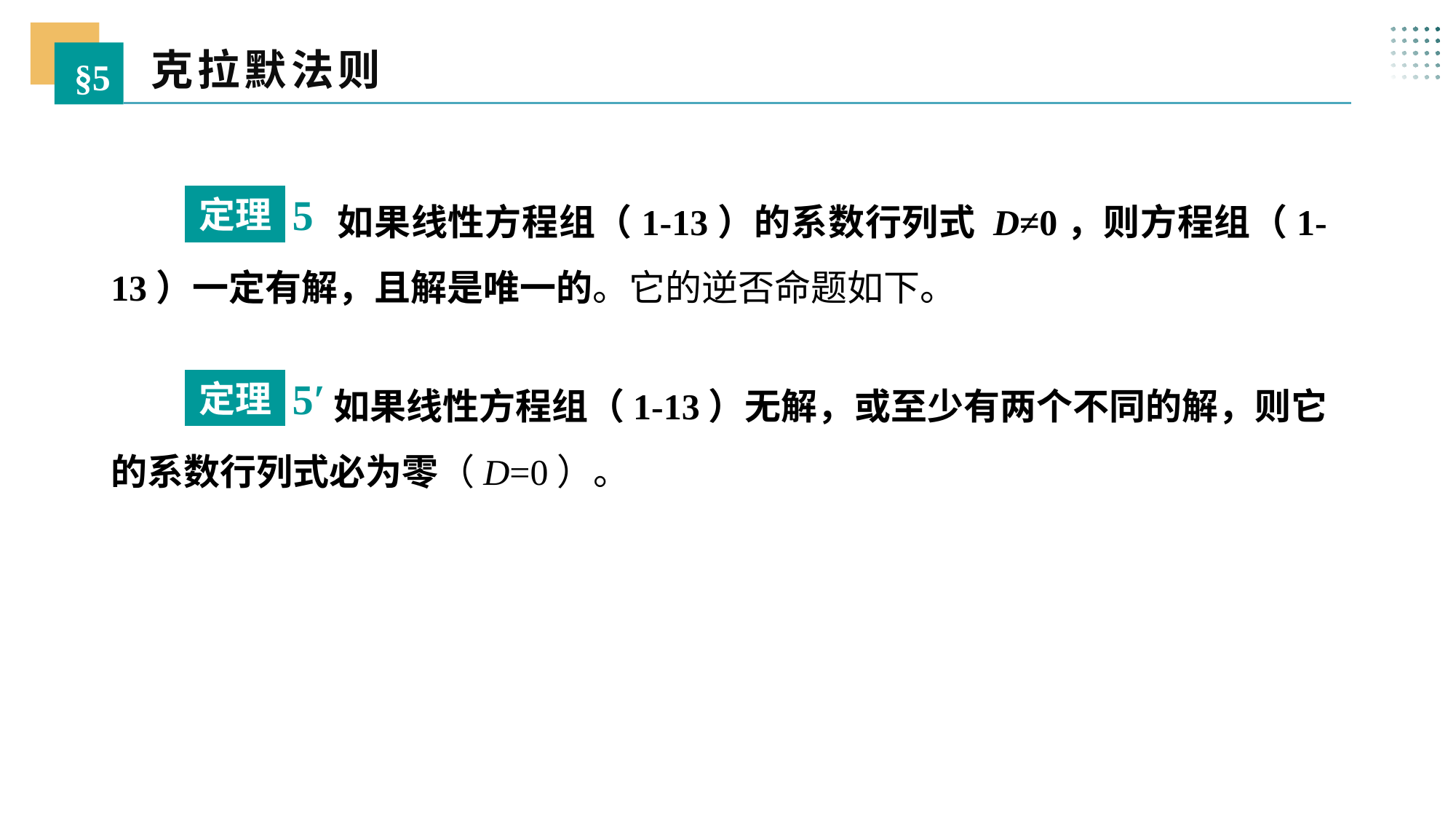

克拉默法则
§5
                         如果线性方程组（1-13）的系数行列式 D≠0，则方程组（1-13）一定有解，且解是唯一的。它的逆否命题如下。
5

定理
                          如果线性方程组（1-13）无解，或至少有两个不同的解，则它的系数行列式必为零（D=0）。
5′

定理